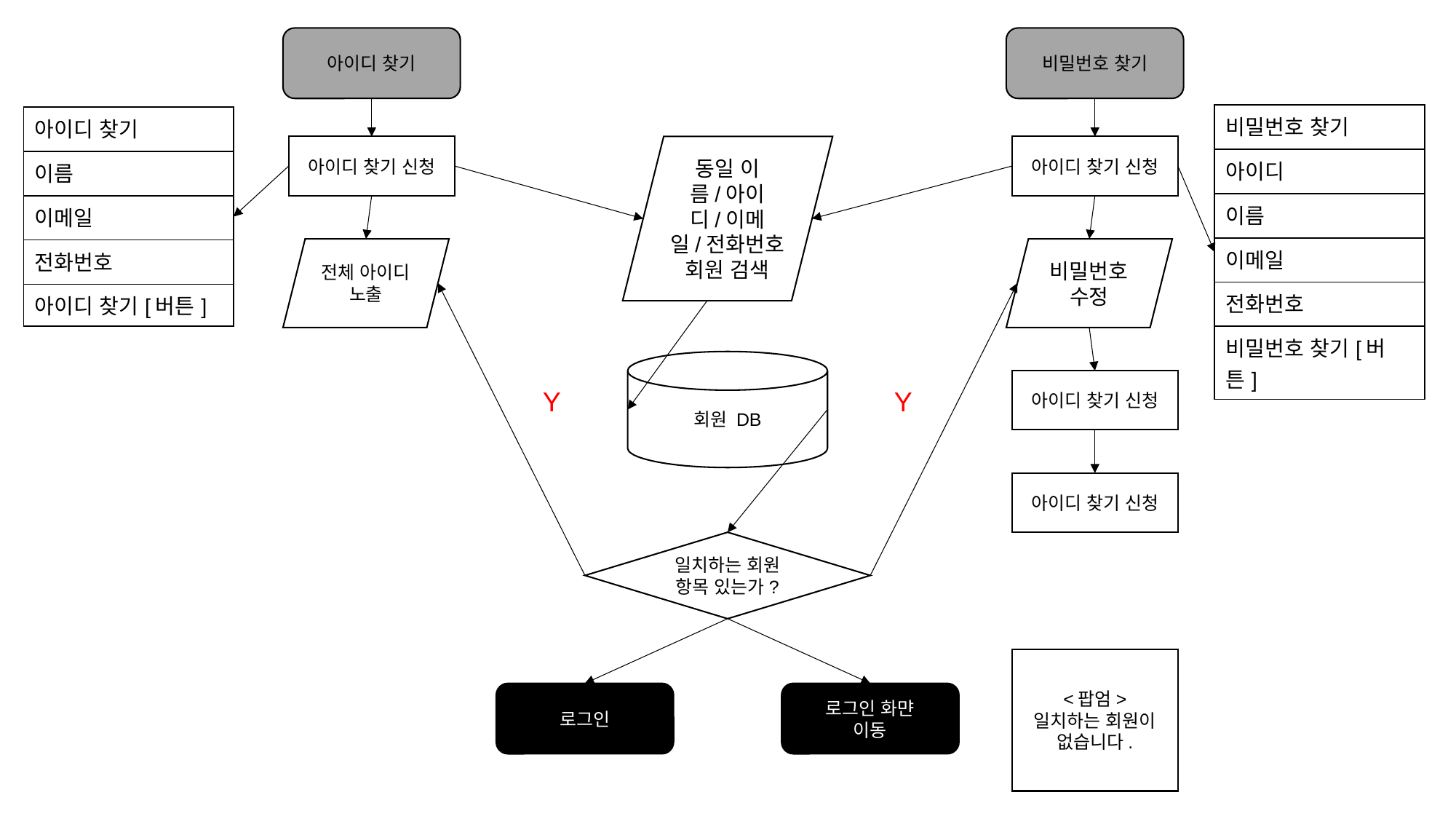

아이디 찾기
비밀번호 찾기
| 비밀번호 찾기 |
| --- |
| 아이디 |
| 이름 |
| 이메일 |
| 전화번호 |
| 비밀번호 찾기[버튼] |
| 아이디 찾기 |
| --- |
| 이름 |
| 이메일 |
| 전화번호 |
| 아이디 찾기[버튼] |
아이디 찾기 신청
동일 이름/아이디/이메일/전화번호 회원 검색
아이디 찾기 신청
전체 아이디 노출
비밀번호
수정
회원 DB
아이디 찾기 신청
Y
Y
아이디 찾기 신청
일치하는 회원
항목 있는가?
<팝엄>
일치하는 회원이 없습니다.
로그인
로그인 화먄
이동